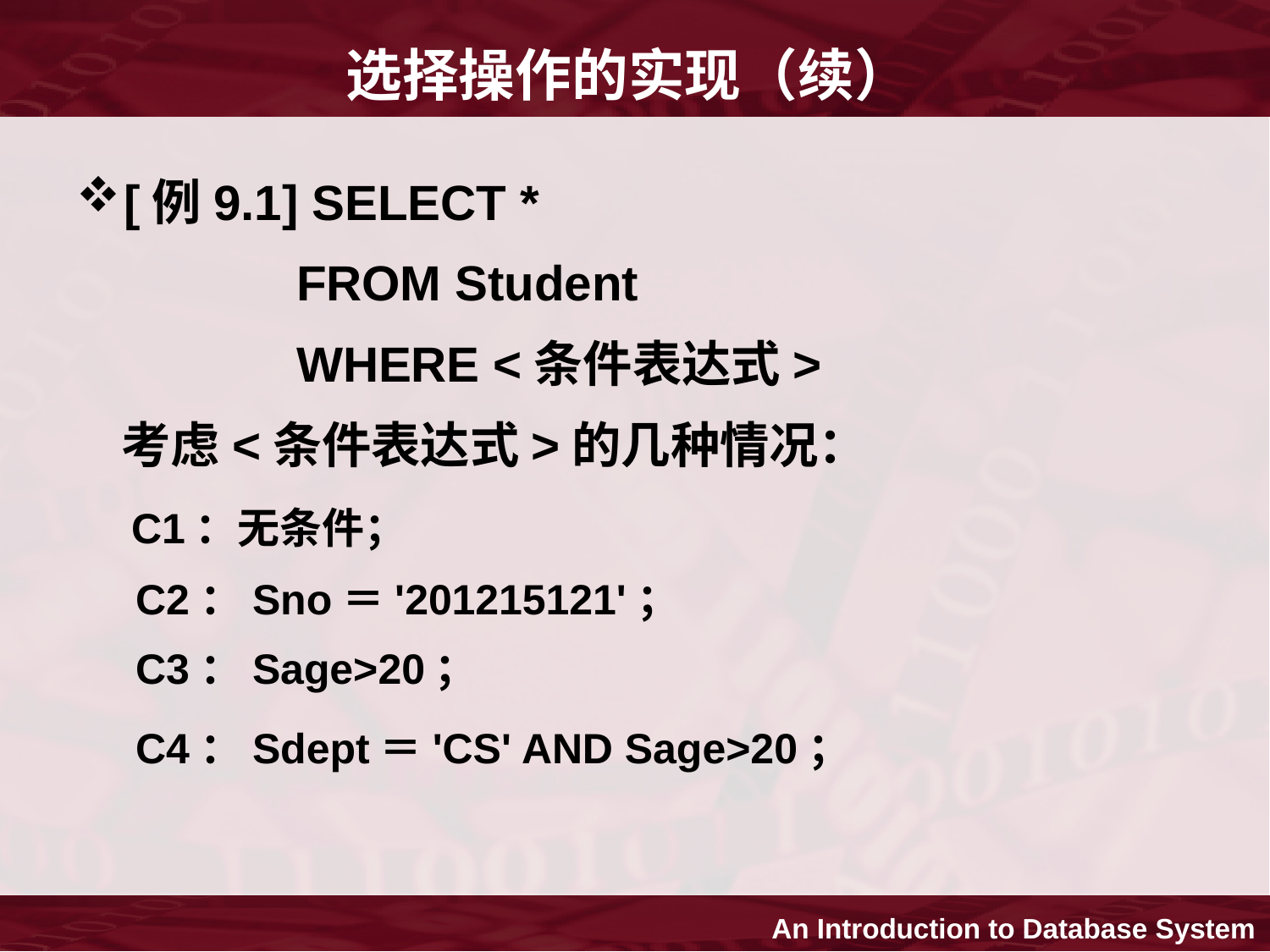

# 选择操作的实现（续）
[例9.1] SELECT *
                FROM Student
                WHERE <条件表达式>
   考虑<条件表达式>的几种情况：
    C1：无条件；
	 C2：Sno＝'201215121'；
	 C3：Sage>20；
	 C4：Sdept＝'CS' AND Sage>20；